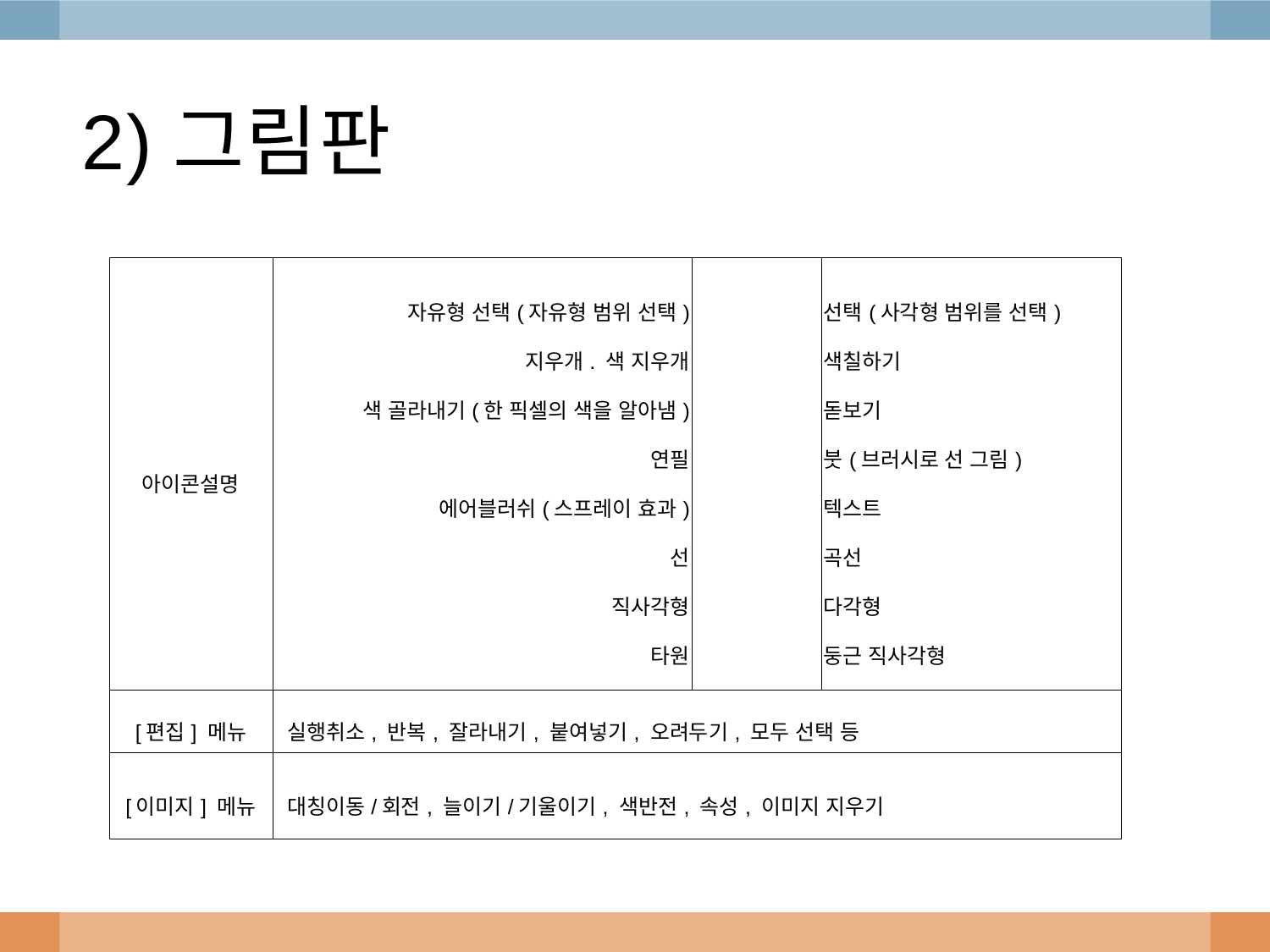

# 2)그림판
| 아이콘설명 | 자유형 선택(자유형 범위 선택) 지우개. 색 지우개 색 골라내기(한 픽셀의 색을 알아냄) 연필 에어블러쉬(스프레이 효과) 선 직사각형 타원 |  | 선택(사각형 범위를 선택) 색칠하기 돋보기 붓(브러시로 선 그림) 텍스트 곡선 다각형 둥근 직사각형 |
| --- | --- | --- | --- |
| [편집] 메뉴 | 실행취소, 반복, 잘라내기, 붙여넣기, 오려두기, 모두 선택 등 |  |  |
| [이미지] 메뉴 | 대칭이동/회전, 늘이기/기울이기, 색반전, 속성, 이미지 지우기 |  |  |